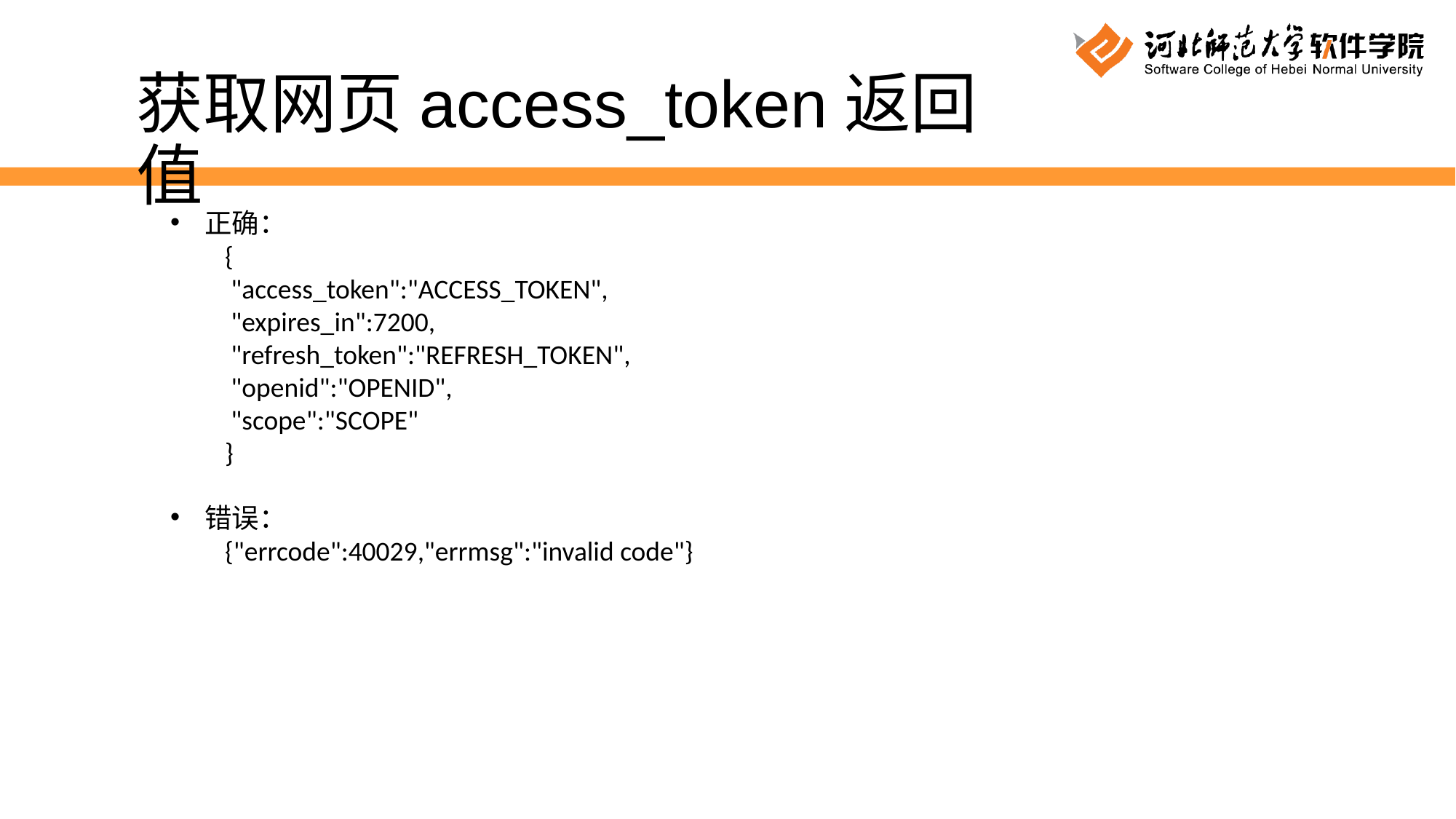

获取网页access_token返回值
正确：
{
 "access_token":"ACCESS_TOKEN",
 "expires_in":7200,
 "refresh_token":"REFRESH_TOKEN",
 "openid":"OPENID",
 "scope":"SCOPE"
}

错误：
{"errcode":40029,"errmsg":"invalid code"}